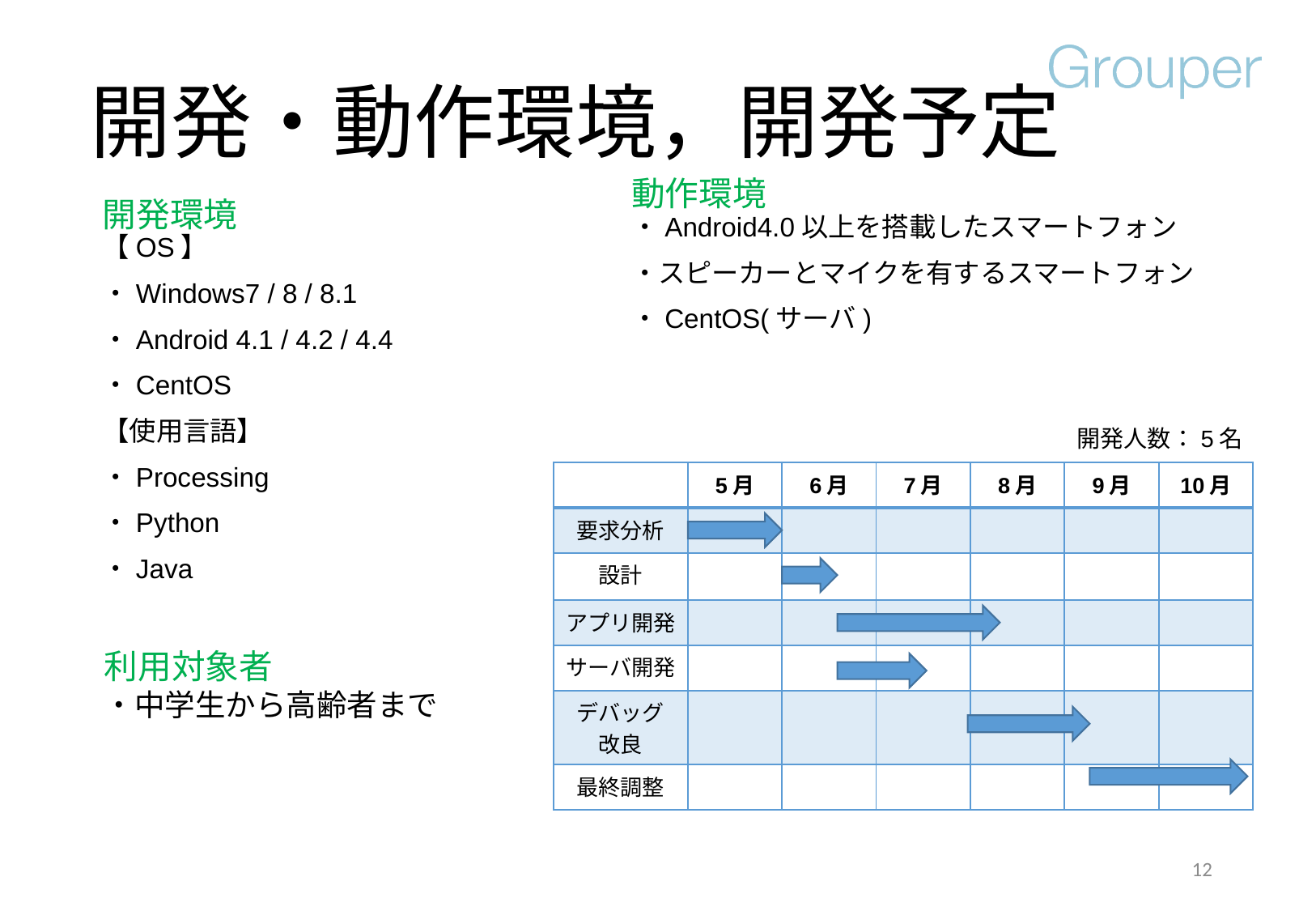

# 開発・動作環境，開発予定
動作環境
・Android4.0以上を搭載したスマートフォン
・スピーカーとマイクを有するスマートフォン
・CentOS(サーバ)
開発環境
【OS】
・Windows7 / 8 / 8.1
・Android 4.1 / 4.2 / 4.4
・CentOS
【使用言語】
・Processing
・Python
・Java

開発人数：5名
|  | 5月 | 6月 | 7月 | 8月 | 9月 | 10月 |
| --- | --- | --- | --- | --- | --- | --- |
| 要求分析 |  |  |  |  |  |  |
| 設計 |  |  |  |  |  |  |
| アプリ開発 |  |  |  |  |  |  |
| サーバ開発 |  |  |  |  |  |  |
| デバッグ 改良 |  |  |  |  |  |  |
| 最終調整 |  |  |  |  |  |  |

利用対象者
・中学生から高齢者まで
12